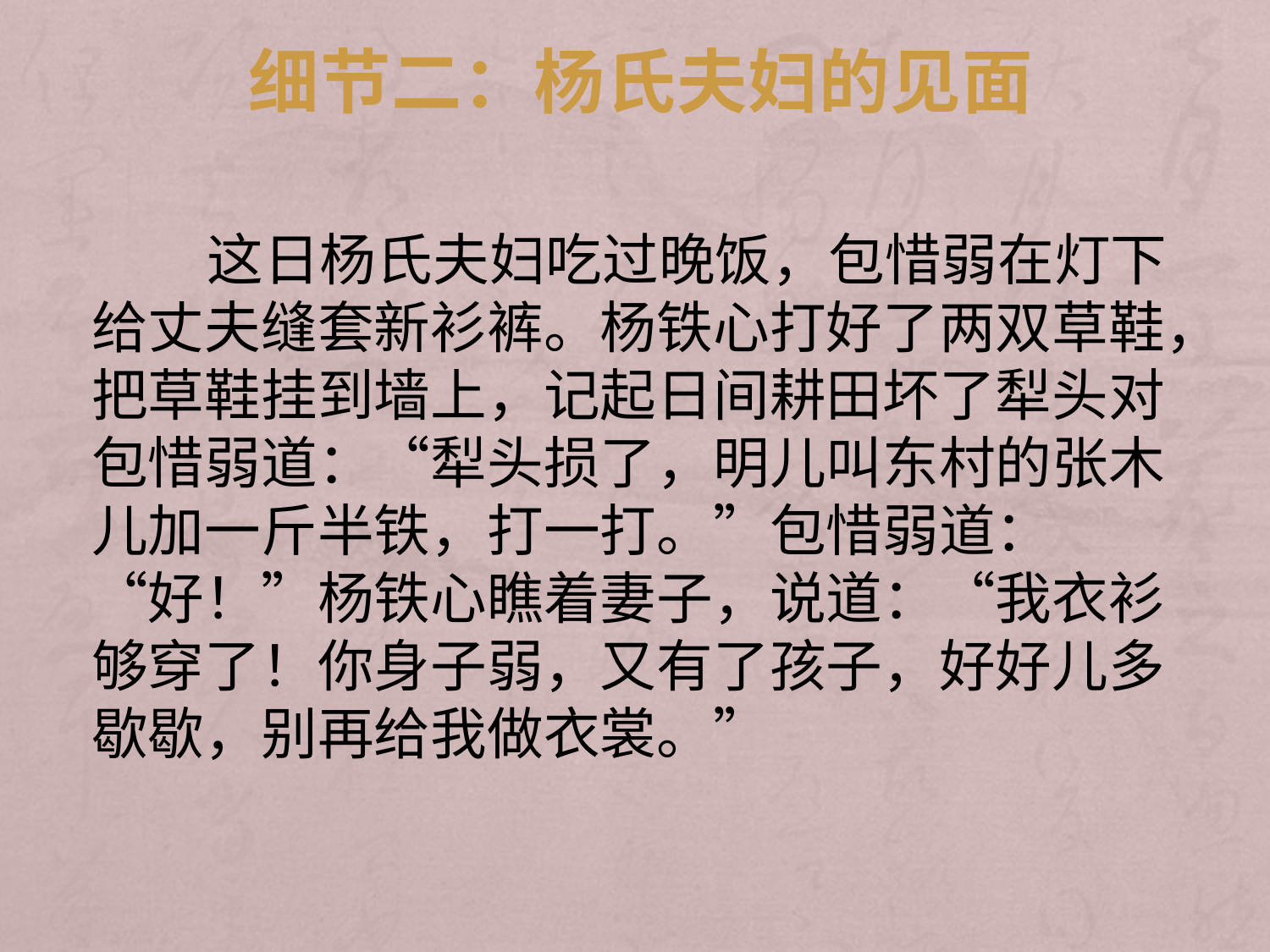

# 细节二：杨氏夫妇的见面

        这日杨氏夫妇吃过晚饭，包惜弱在灯下给丈夫缝套新衫裤。杨铁心打好了两双草鞋，把草鞋挂到墙上，记起日间耕田坏了犁头对包惜弱道：“犁头损了，明儿叫东村的张木儿加一斤半铁，打一打。”包惜弱道：“好！”杨铁心瞧着妻子，说道：“我衣衫够穿了！你身子弱，又有了孩子，好好儿多歇歇，别再给我做衣裳。”